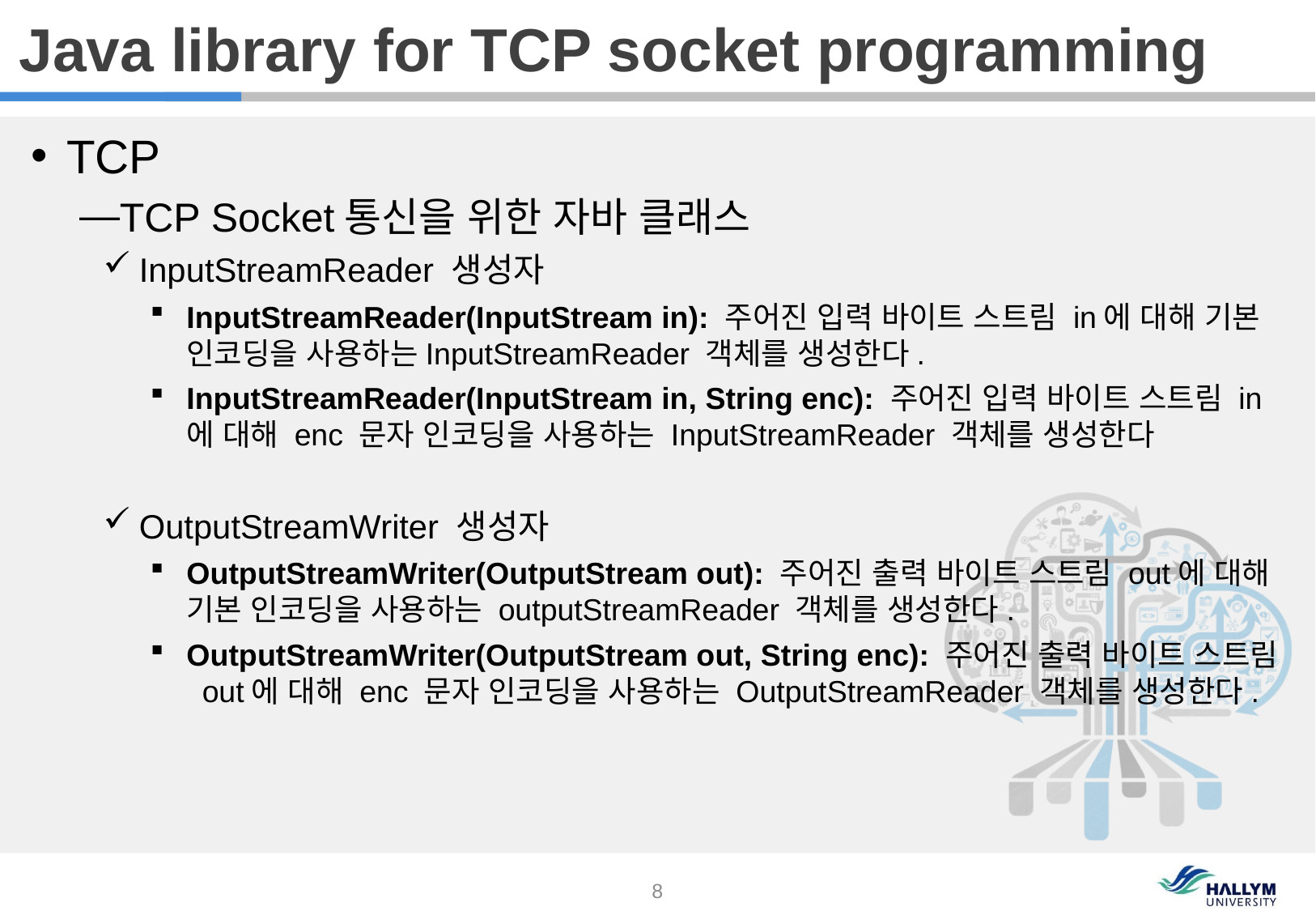

Java library for TCP socket programming
TCP
TCP Socket통신을 위한 자바 클래스
InputStreamReader 생성자
InputStreamReader(InputStream in): 주어진 입력 바이트 스트림 in에 대해 기본 인코딩을 사용하는InputStreamReader 객체를 생성한다.
InputStreamReader(InputStream in, String enc): 주어진 입력 바이트 스트림 in에 대해 enc 문자 인코딩을 사용하는 InputStreamReader 객체를 생성한다

OutputStreamWriter 생성자
OutputStreamWriter(OutputStream out): 주어진 출력 바이트 스트림 out에 대해 기본 인코딩을 사용하는 outputStreamReader 객체를 생성한다.
OutputStreamWriter(OutputStream out, String enc): 주어진 출력 바이트 스트림 out에 대해 enc 문자 인코딩을 사용하는 OutputStreamReader 객체를 생성한다.
8